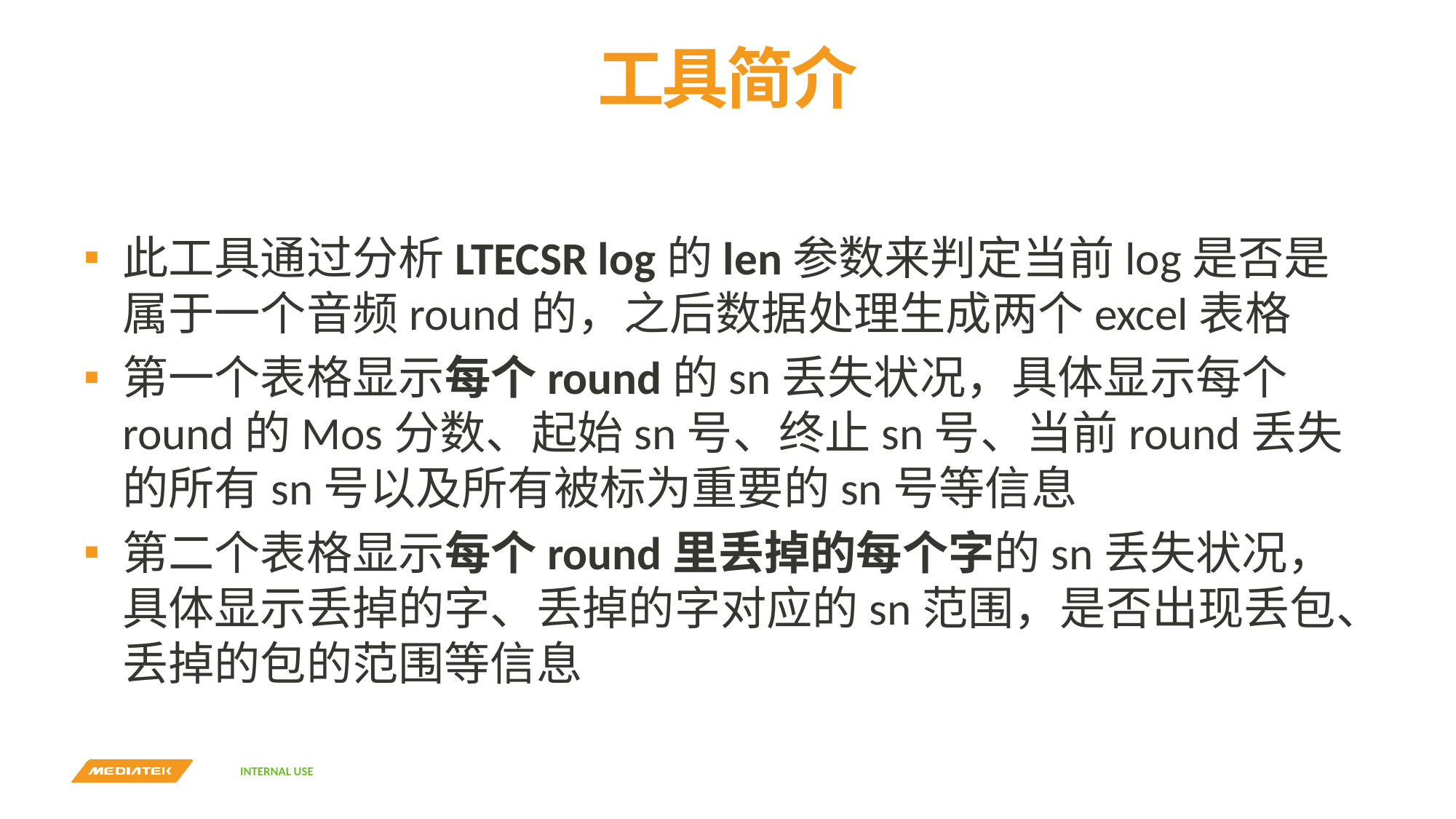

# 工具简介
此工具通过分析LTECSR log的len参数来判定当前log是否是属于一个音频round的，之后数据处理生成两个excel表格
第一个表格显示每个round的sn丢失状况，具体显示每个round的Mos分数、起始sn号、终止sn号、当前round丢失的所有sn号以及所有被标为重要的sn号等信息
第二个表格显示每个round里丢掉的每个字的sn丢失状况，具体显示丢掉的字、丢掉的字对应的sn范围，是否出现丢包、丢掉的包的范围等信息